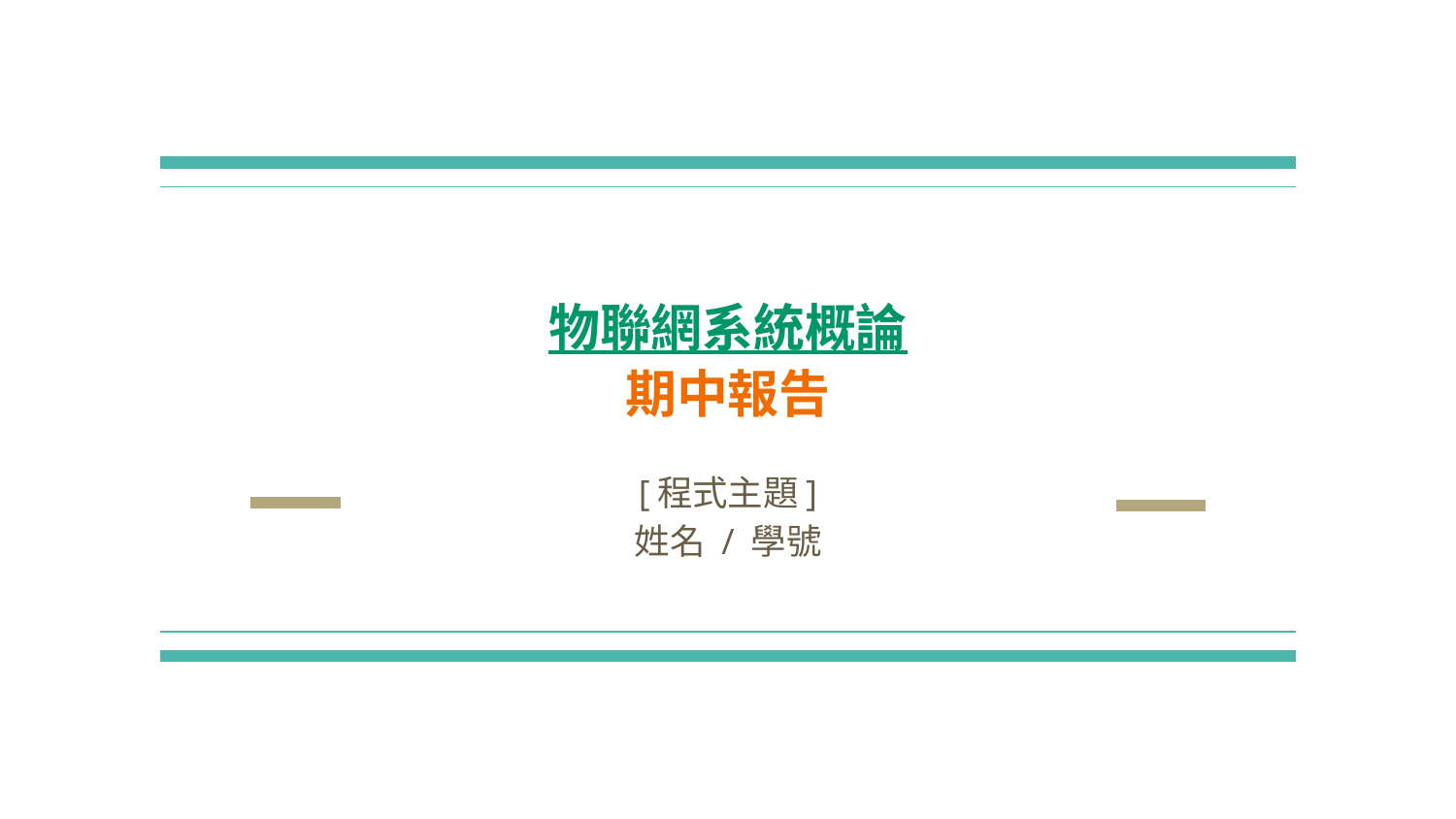

# 物聯網系統概論
期中報告
[程式主題]
姓名 / 學號